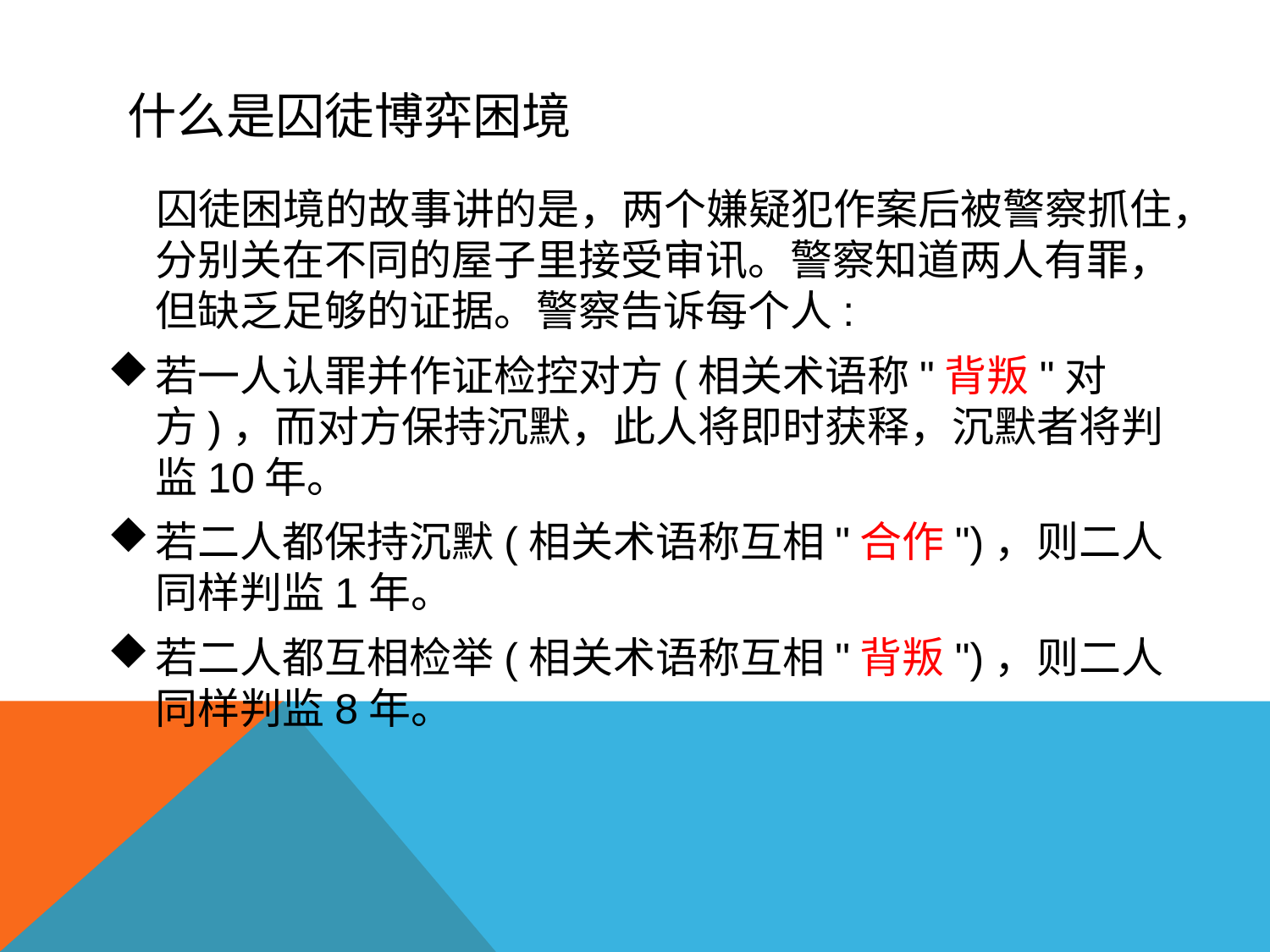

# 什么是囚徒博弈困境
    囚徒困境的故事讲的是，两个嫌疑犯作案后被警察抓住，分别关在不同的屋子里接受审讯。警察知道两人有罪，但缺乏足够的证据。警察告诉每个人:
若一人认罪并作证检控对方(相关术语称"背叛"对方)，而对方保持沉默，此人将即时获释，沉默者将判监10年。
若二人都保持沉默(相关术语称互相"合作")，则二人同样判监1年。
若二人都互相检举(相关术语称互相"背叛")，则二人同样判监8年。